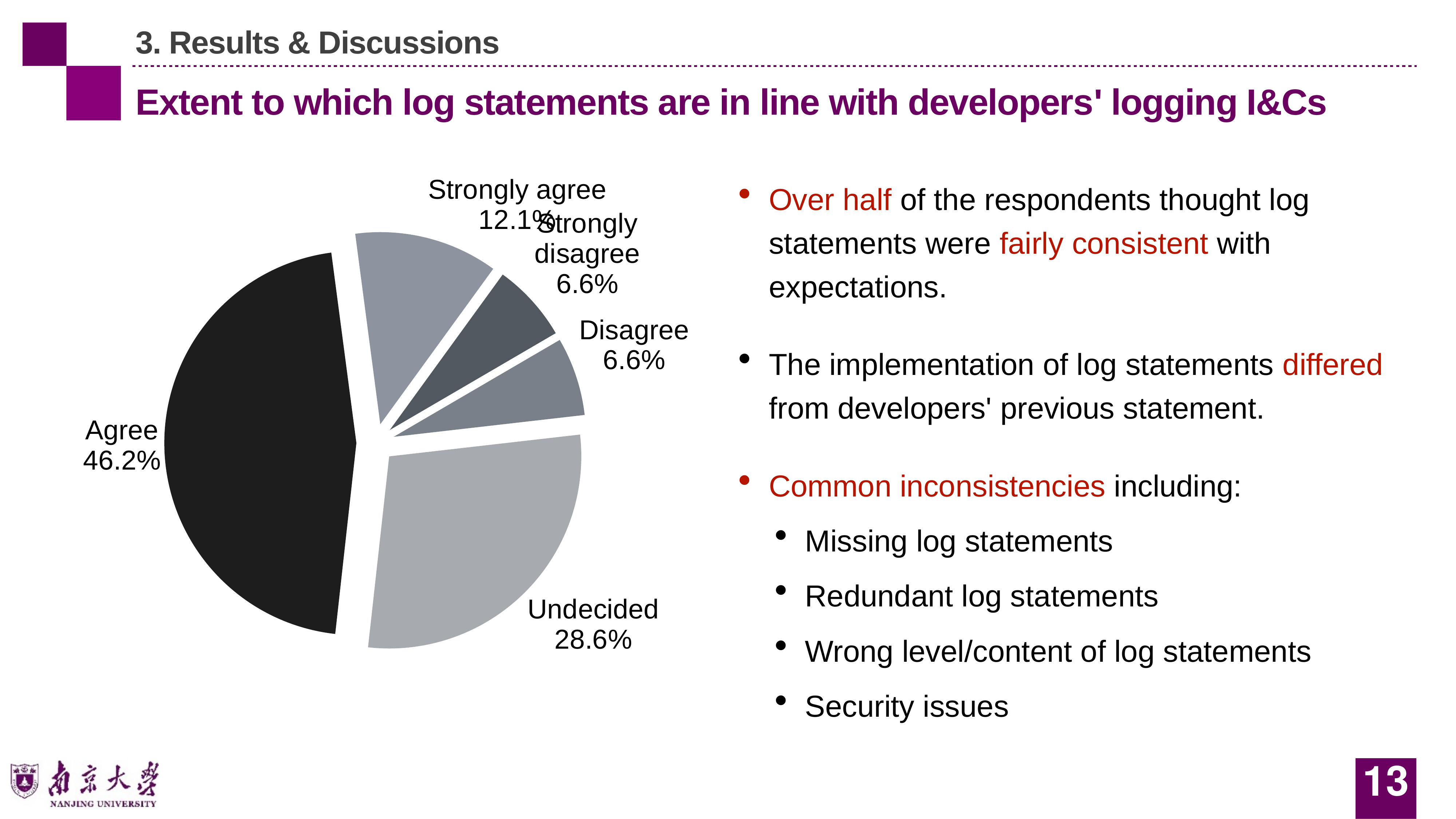

3. Results & Discussions

### Chart

| Category | 区域 1 |
|---|---|
| Strongly disagree | 6.6 |
| Disagree | 6.6 |
| Undecided | 28.6 |
| Agree | 46.2 |
| Strongly agree | 12.1 |
# Extent to which log statements are in line with developers' logging I&Cs
Over half of the respondents thought log statements were fairly consistent with expectations.
The implementation of log statements differed from developers' previous statement.
Common inconsistencies including:
Missing log statements
Redundant log statements
Wrong level/content of log statements
Security issues
13